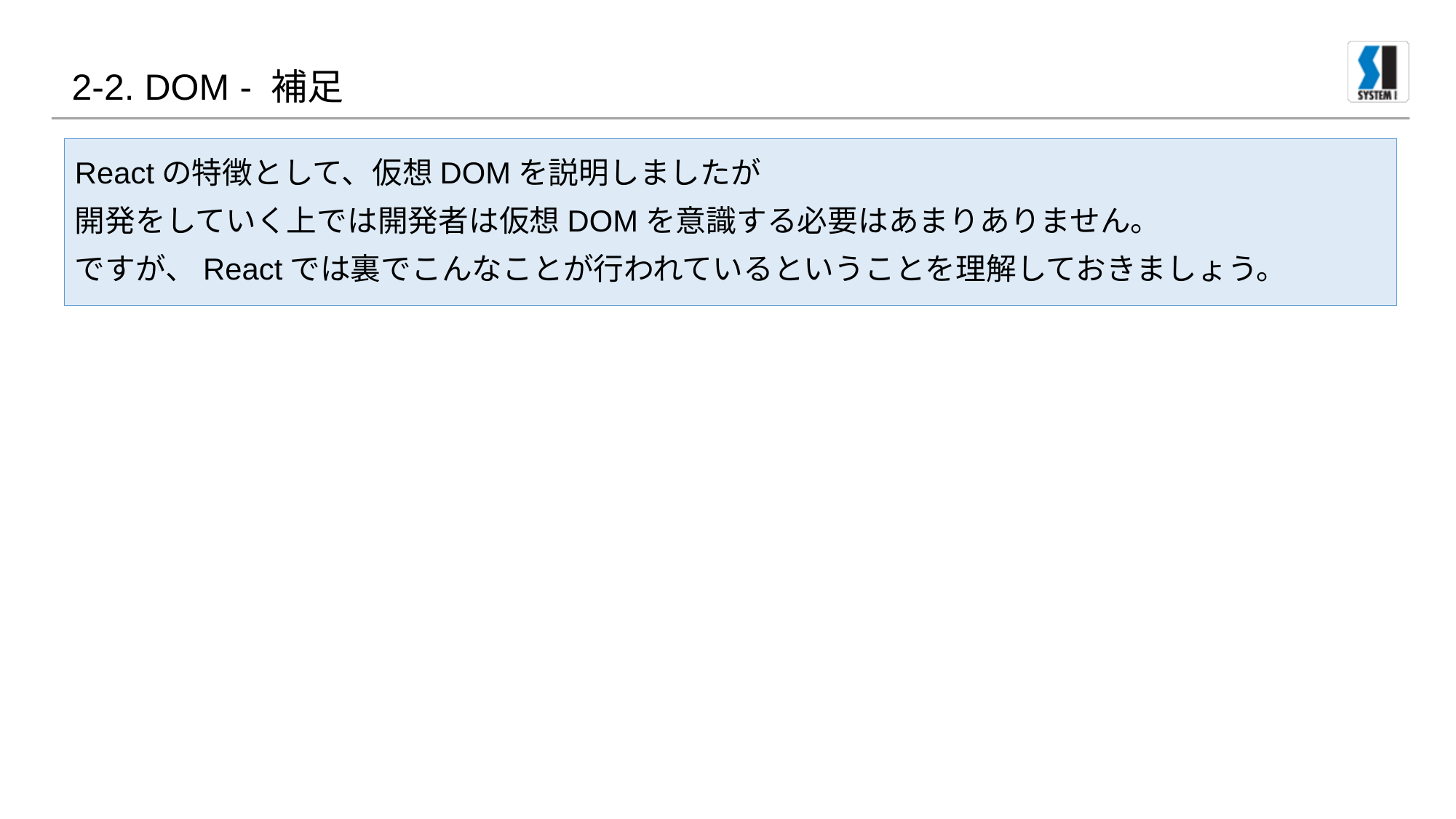

# 2-2. DOM - 補足
Reactの特徴として、仮想DOMを説明しましたが
開発をしていく上では開発者は仮想DOMを意識する必要はあまりありません。
ですが、Reactでは裏でこんなことが行われているということを理解しておきましょう。